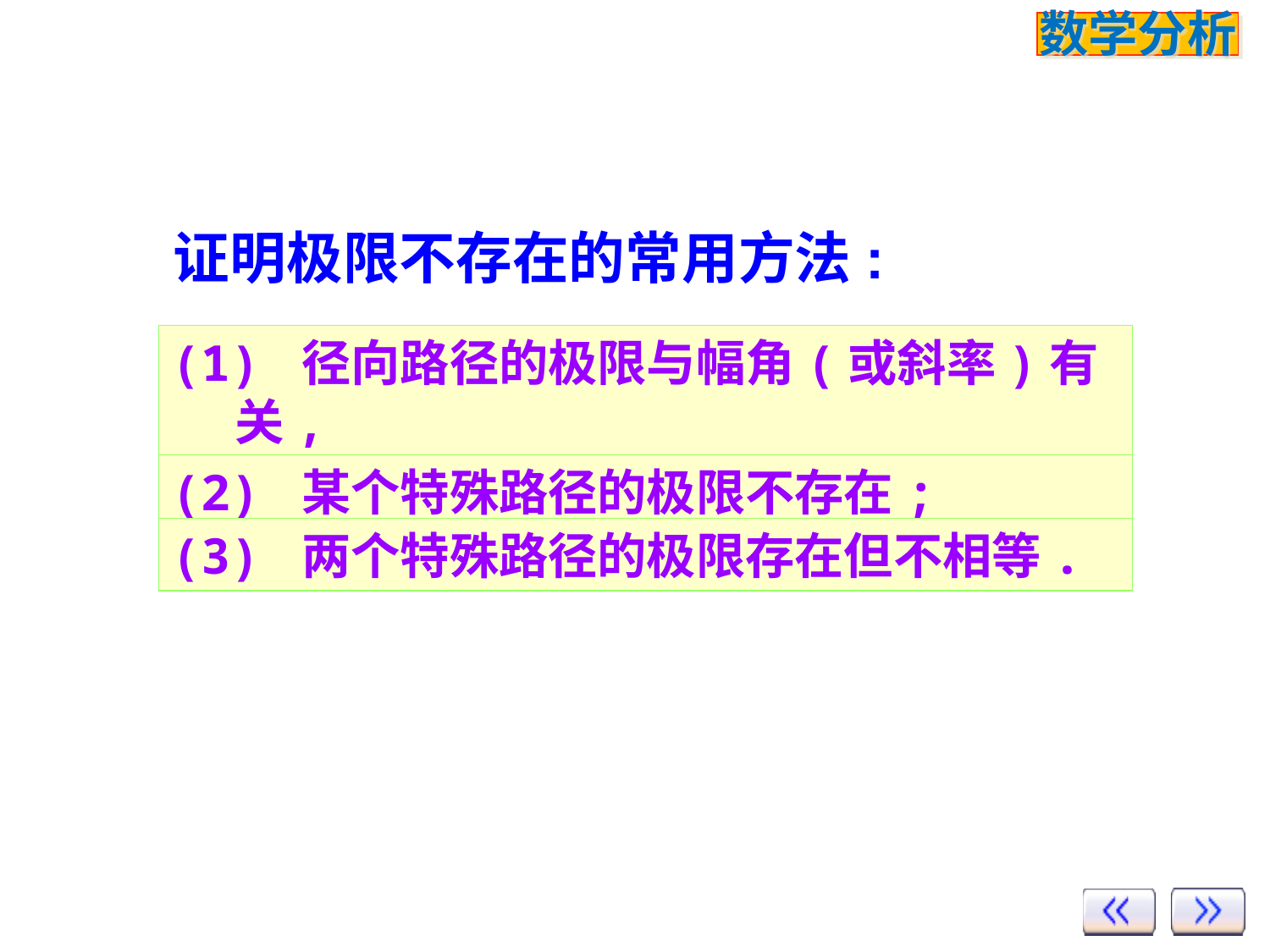

证明极限不存在的常用方法:
(1) 径向路径的极限与幅角(或斜率)有关,
    或采用极坐标时与极角有关;
(2) 某个特殊路径的极限不存在;
(3) 两个特殊路径的极限存在但不相等.